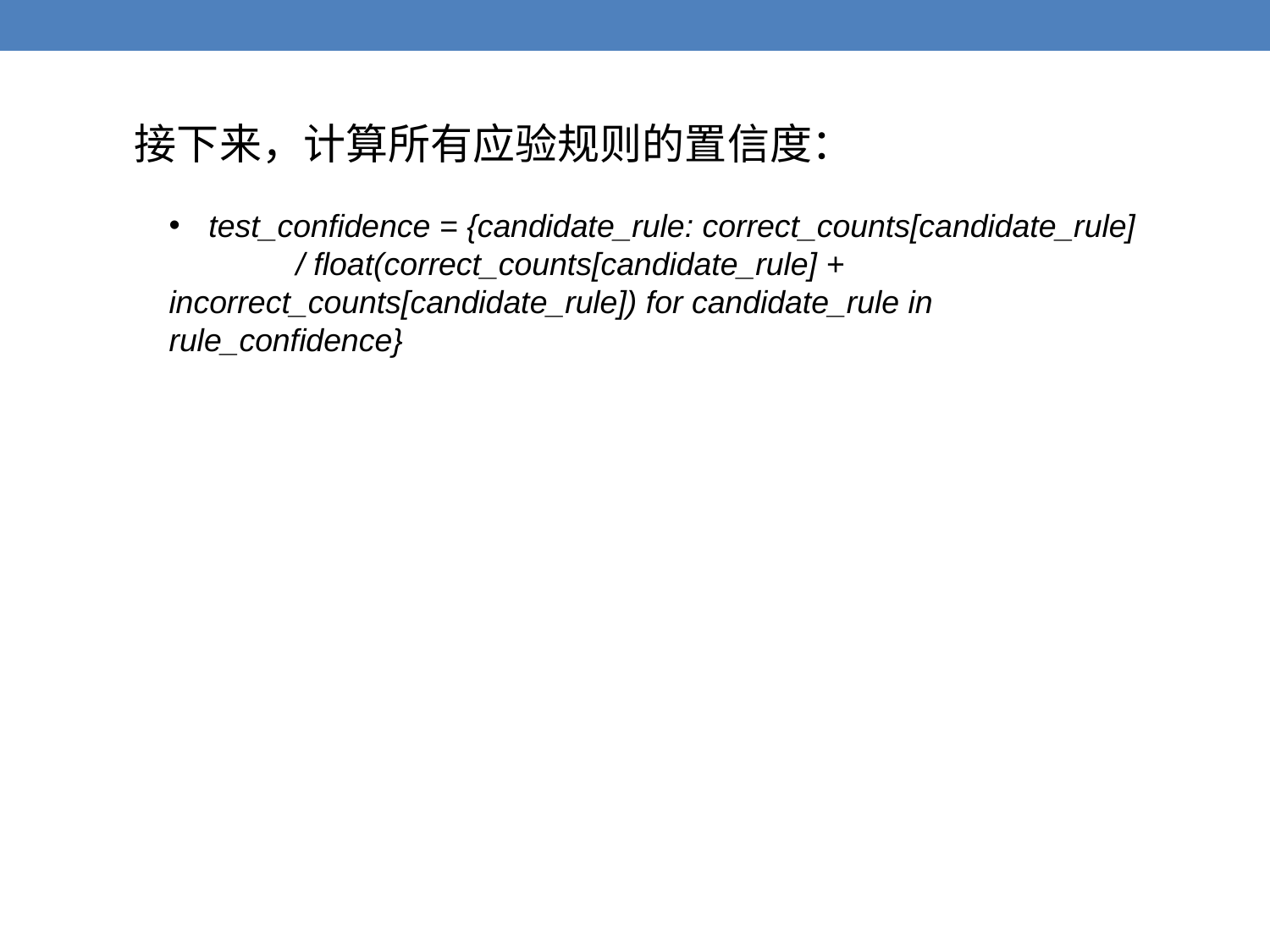

接下来，计算所有应验规则的置信度：

test_confidence = {candidate_rule: correct_counts[candidate_rule]
	/ float(correct_counts[candidate_rule] + 	incorrect_counts[candidate_rule]) for candidate_rule in 	rule_confidence}